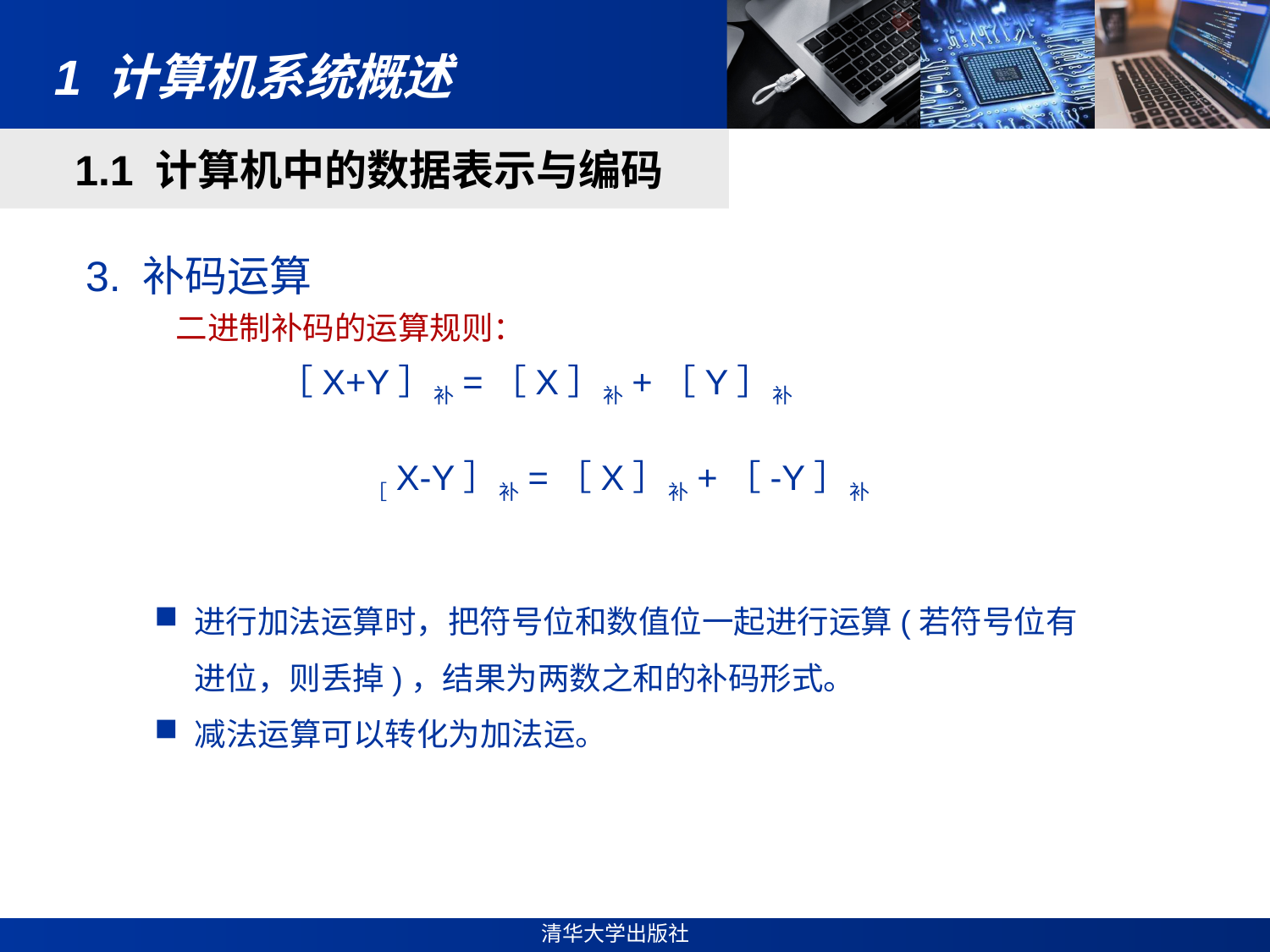

# 1 计算机系统概述
1.1 计算机中的数据表示与编码
3. 补码运算

二进制补码的运算规则：
［X+Y］补=［X］补+［Y］补［X-Y］补=［X］补+［-Y］补
进行加法运算时，把符号位和数值位一起进行运算(若符号位有进位，则丢掉)，结果为两数之和的补码形式。

减法运算可以转化为加法运。